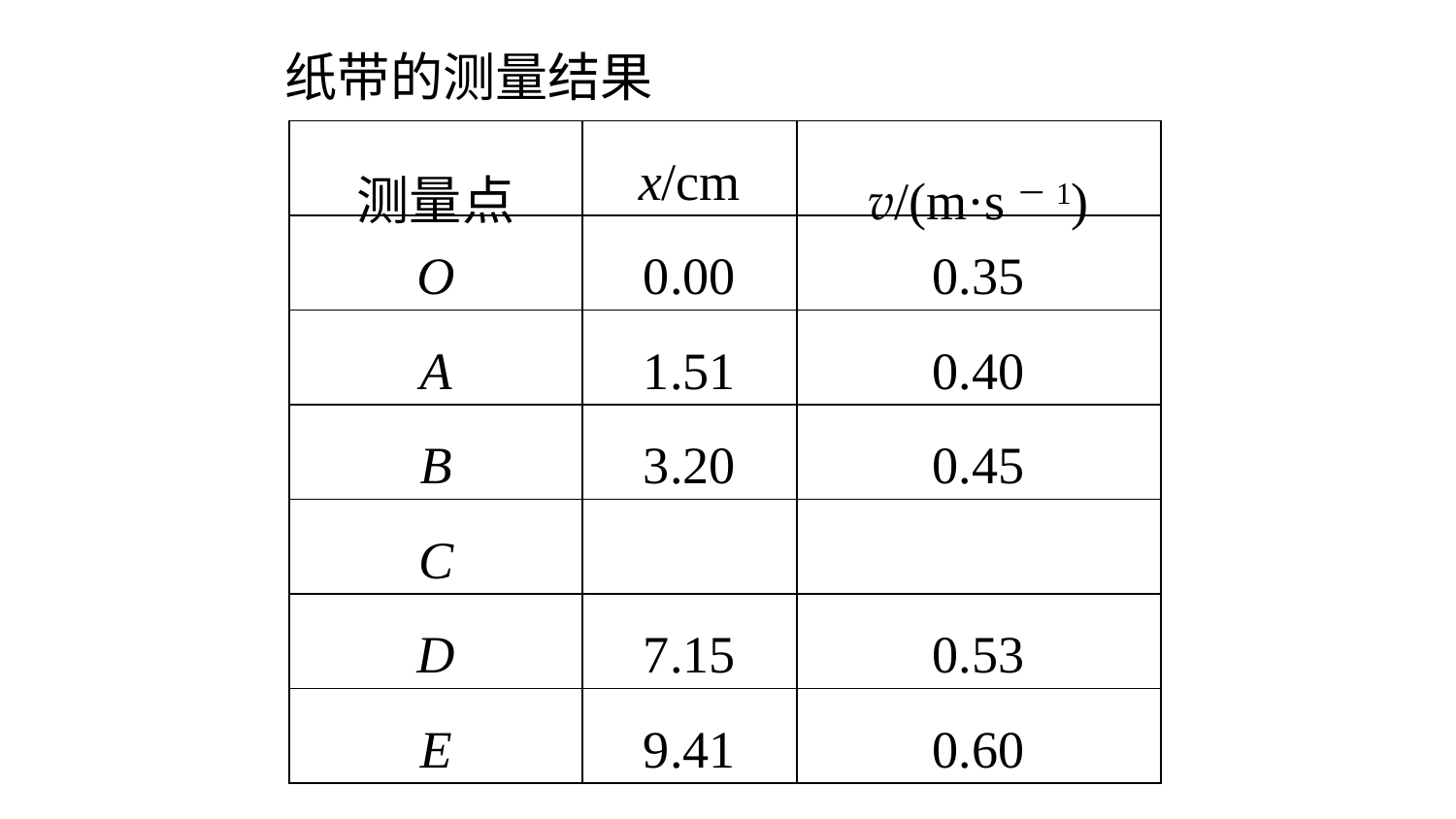

纸带的测量结果
| 测量点 | x/cm | v/(m·s－1) |
| --- | --- | --- |
| O | 0.00 | 0.35 |
| A | 1.51 | 0.40 |
| B | 3.20 | 0.45 |
| C |  |  |
| D | 7.15 | 0.53 |
| E | 9.41 | 0.60 |